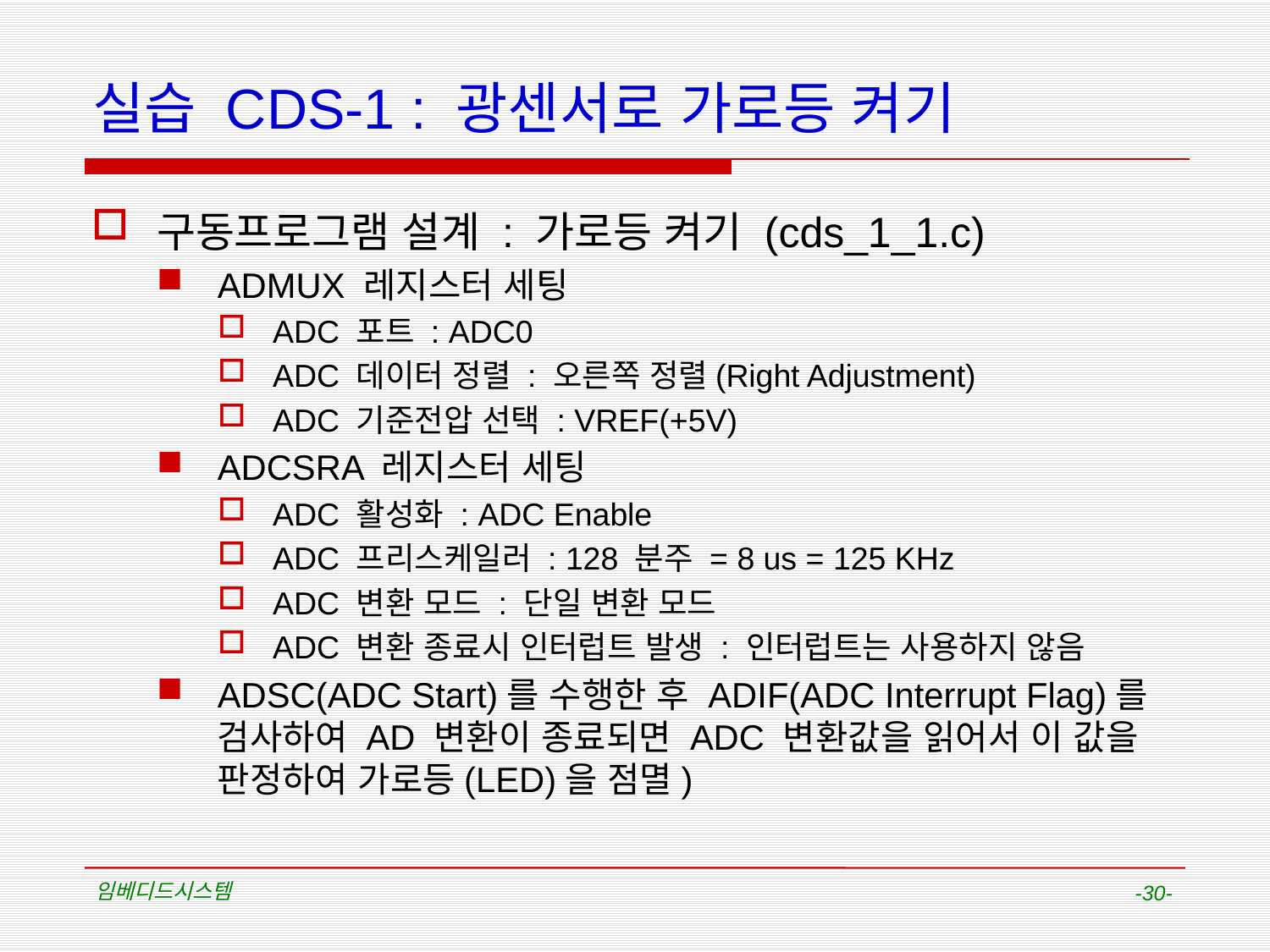

# 실습 CDS-1 : 광센서로 가로등 켜기
구동프로그램 설계 : 가로등 켜기 (cds_1_1.c)
ADMUX 레지스터 세팅
ADC 포트 : ADC0
ADC 데이터 정렬 : 오른쪽 정렬(Right Adjustment)
ADC 기준전압 선택 : VREF(+5V)
ADCSRA 레지스터 세팅
ADC 활성화 : ADC Enable
ADC 프리스케일러 : 128 분주 = 8 us = 125 KHz
ADC 변환 모드 : 단일 변환 모드
ADC 변환 종료시 인터럽트 발생 : 인터럽트는 사용하지 않음
ADSC(ADC Start)를 수행한 후 ADIF(ADC Interrupt Flag)를 검사하여 AD 변환이 종료되면 ADC 변환값을 읽어서 이 값을 판정하여 가로등(LED)을 점멸)
임베디드시스템
-30-